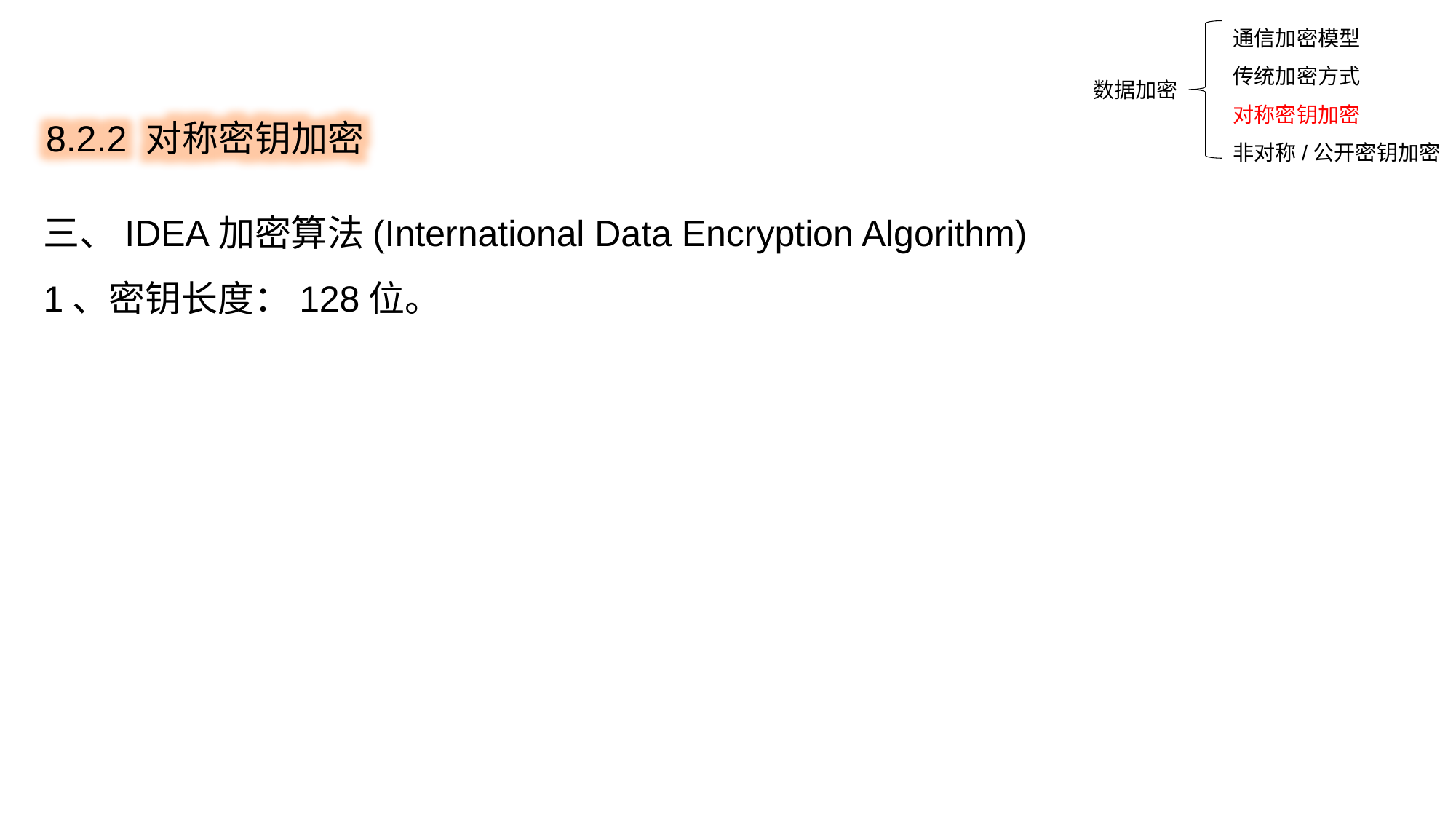

通信加密模型
传统加密方式
对称密钥加密
非对称/公开密钥加密

8.2.2 对称密钥加密
数据加密
三、IDEA加密算法(International Data Encryption Algorithm)
1、密钥长度：128位。